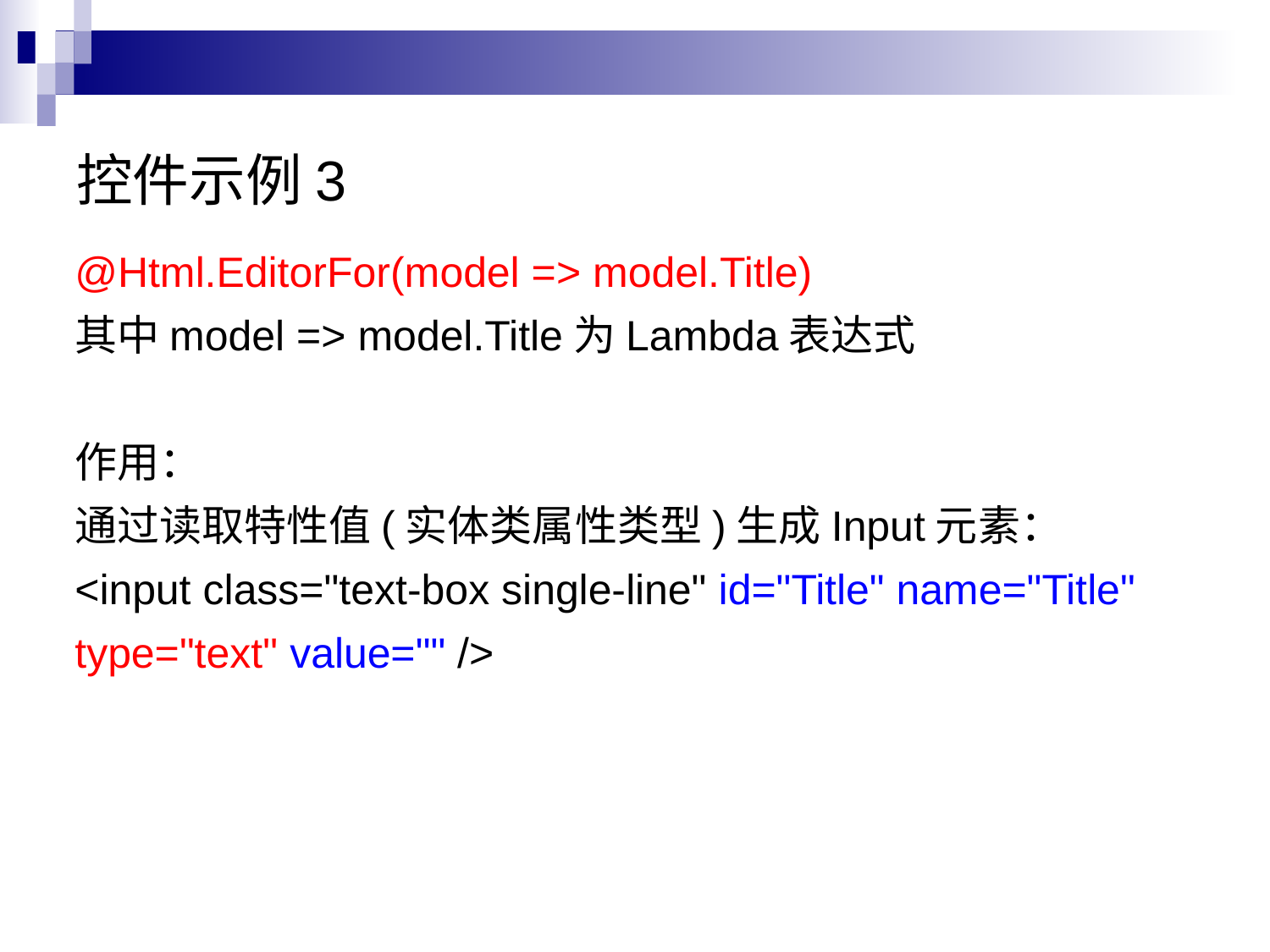

控件示例3
@Html.EditorFor(model => model.Title)
其中model => model.Title为Lambda表达式

作用：
通过读取特性值(实体类属性类型)生成Input元素：
<input class="text-box single-line" id="Title" name="Title" type="text" value="" />